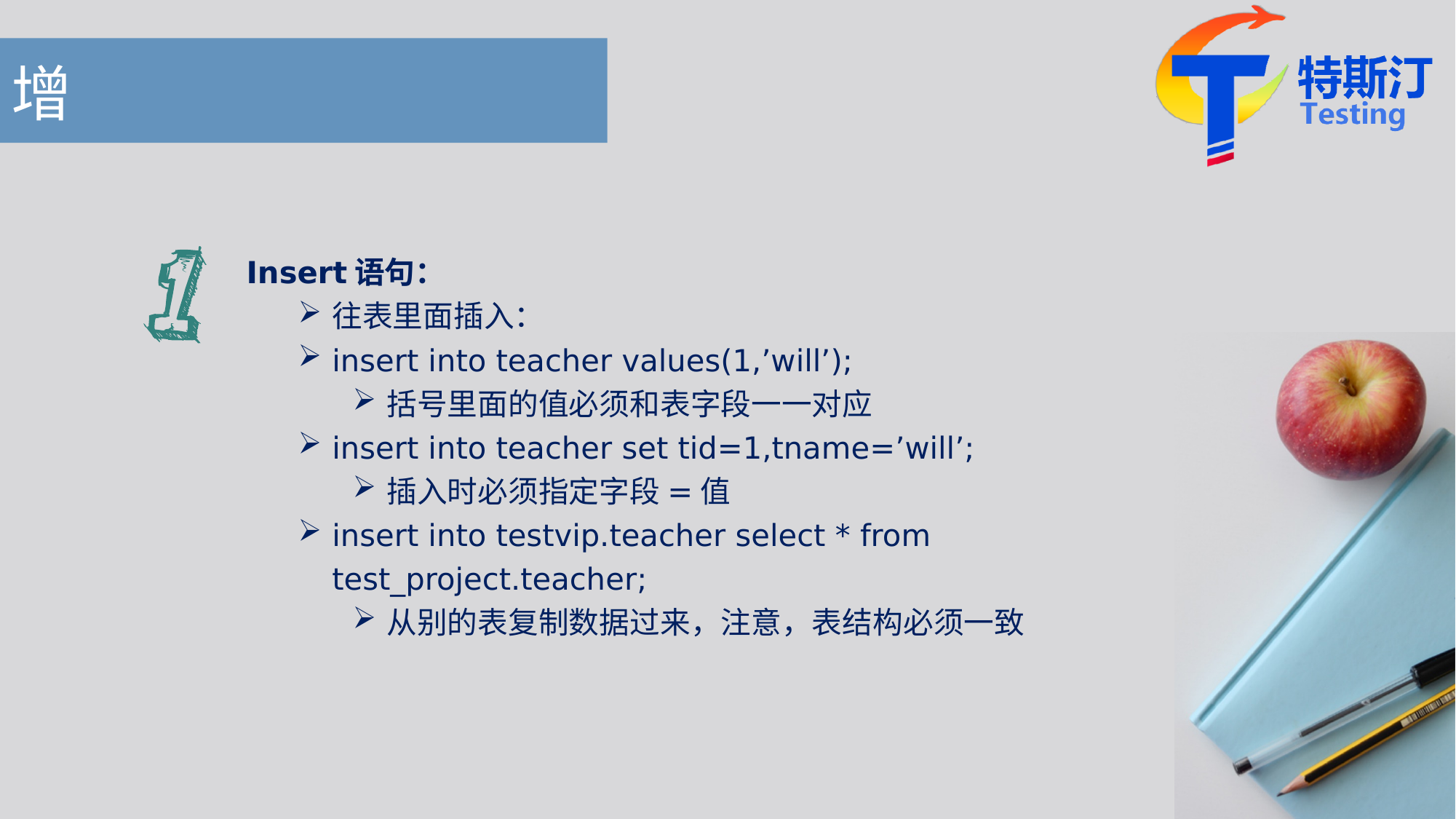

# 增

Insert语句：
往表里面插入：
insert into teacher values(1,’will’);
括号里面的值必须和表字段一一对应
insert into teacher set tid=1,tname=’will’;
插入时必须指定字段=值
insert into testvip.teacher select * from test_project.teacher;
从别的表复制数据过来，注意，表结构必须一致